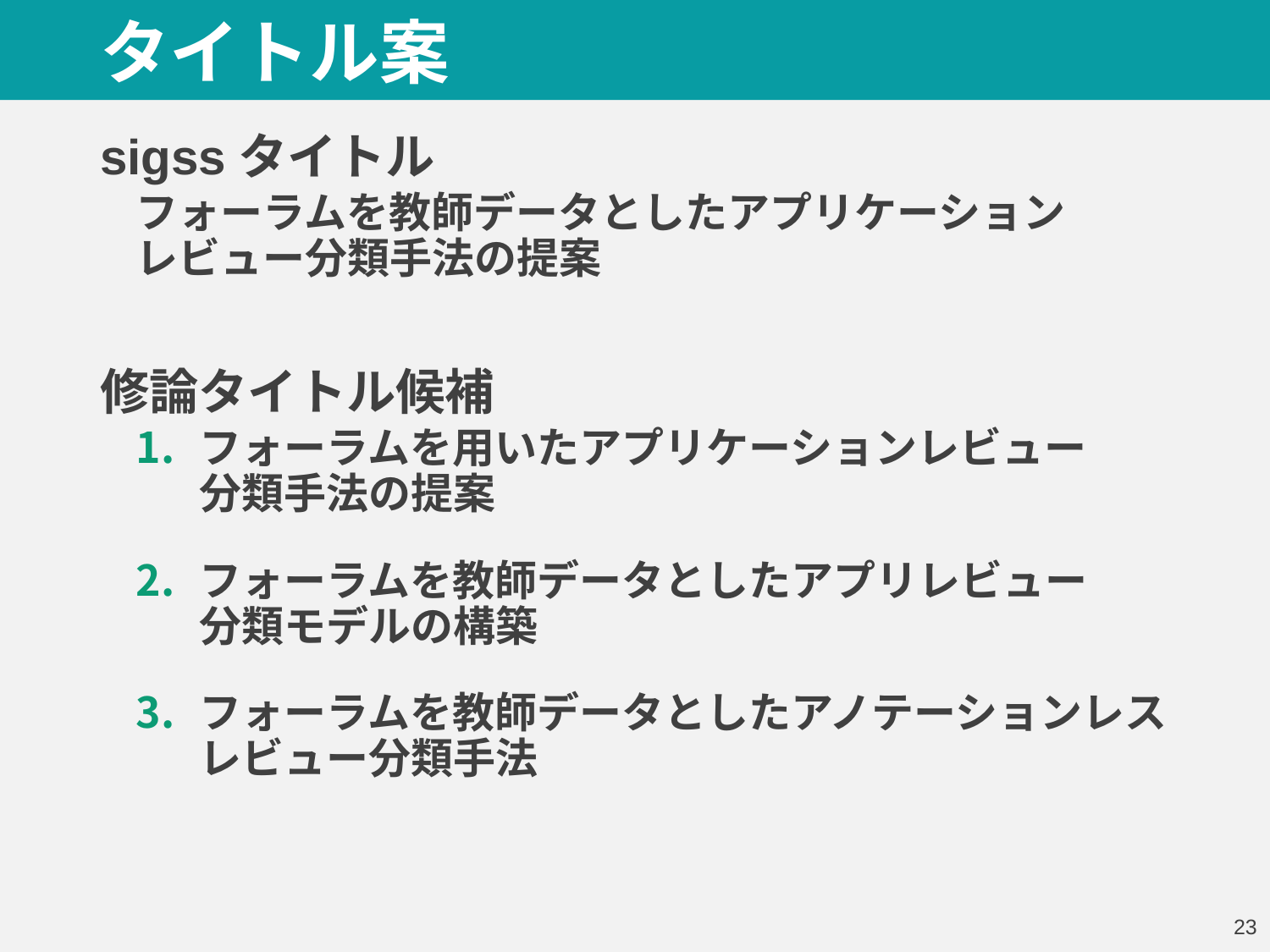

# タイトル案
sigssタイトル
フォーラムを教師データとしたアプリケーション
レビュー分類手法の提案

修論タイトル候補
フォーラムを用いたアプリケーションレビュー
分類手法の提案

フォーラムを教師データとしたアプリレビュー
分類モデルの構築

フォーラムを教師データとしたアノテーションレスレビュー分類手法

23